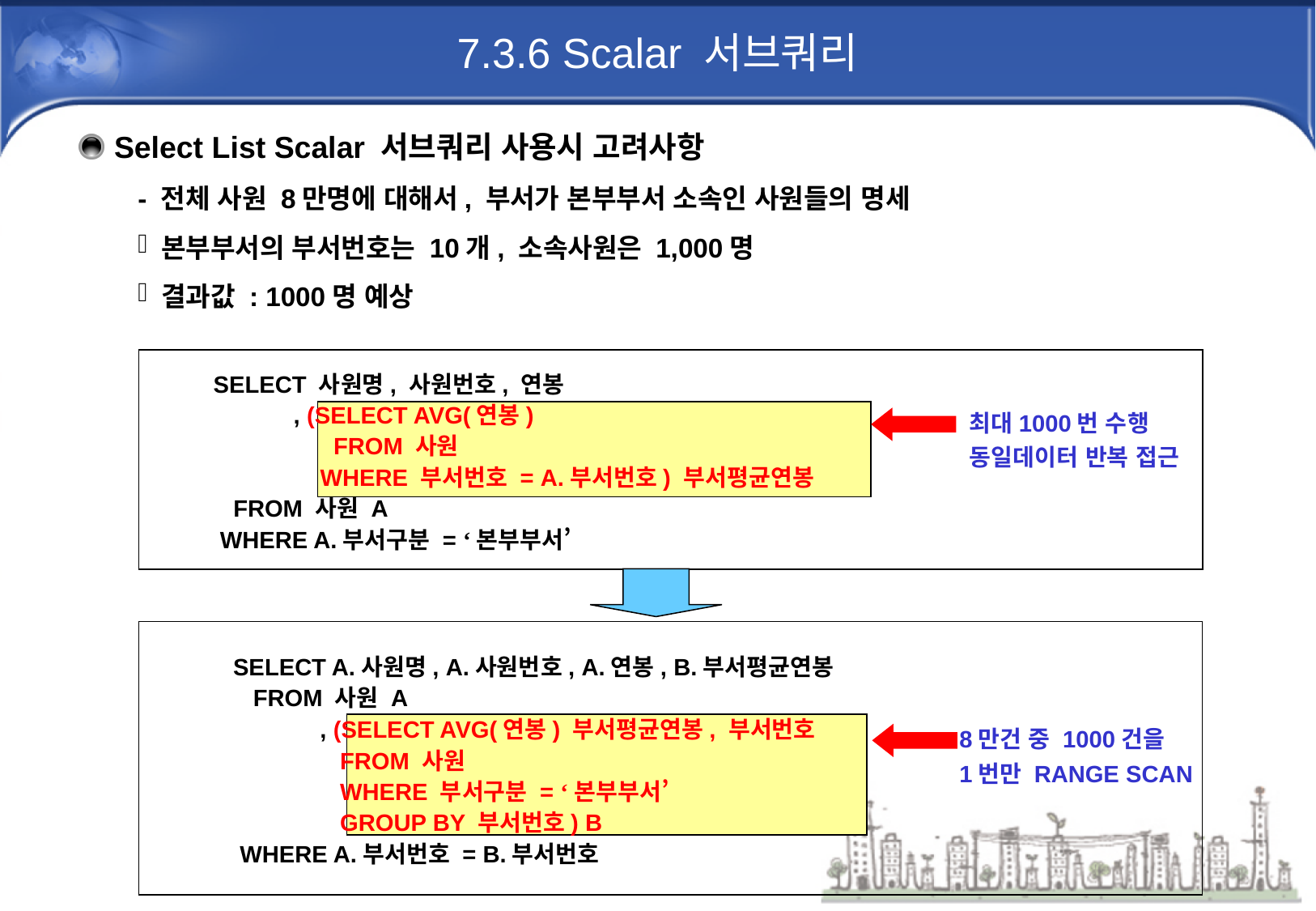

# 7.3.6 Scalar 서브쿼리
Select List Scalar 서브쿼리 사용시 고려사항
- 전체 사원 8만명에 대해서, 부서가 본부부서 소속인 사원들의 명세
본부부서의 부서번호는 10개, 소속사원은 1,000명
결과값 : 1000명 예상
 SELECT 사원명, 사원번호, 연봉
             , (SELECT AVG(연봉)
                   FROM 사원
                 WHERE 부서번호 = A.부서번호) 부서평균연봉
    FROM 사원 A
  WHERE A.부서구분 = ‘본부부서’

최대1000번 수행
동일데이터 반복 접근

    SELECT A.사원명, A.사원번호, A.연봉, B.부서평균연봉
       FROM 사원 A
                 , (SELECT AVG(연봉) 부서평균연봉, 부서번호
                    FROM 사원
                    WHERE 부서구분 = ‘본부부서’
                    GROUP BY 부서번호) B
     WHERE A.부서번호 = B.부서번호

8만건 중 1000건을
1번만 RANGE SCAN